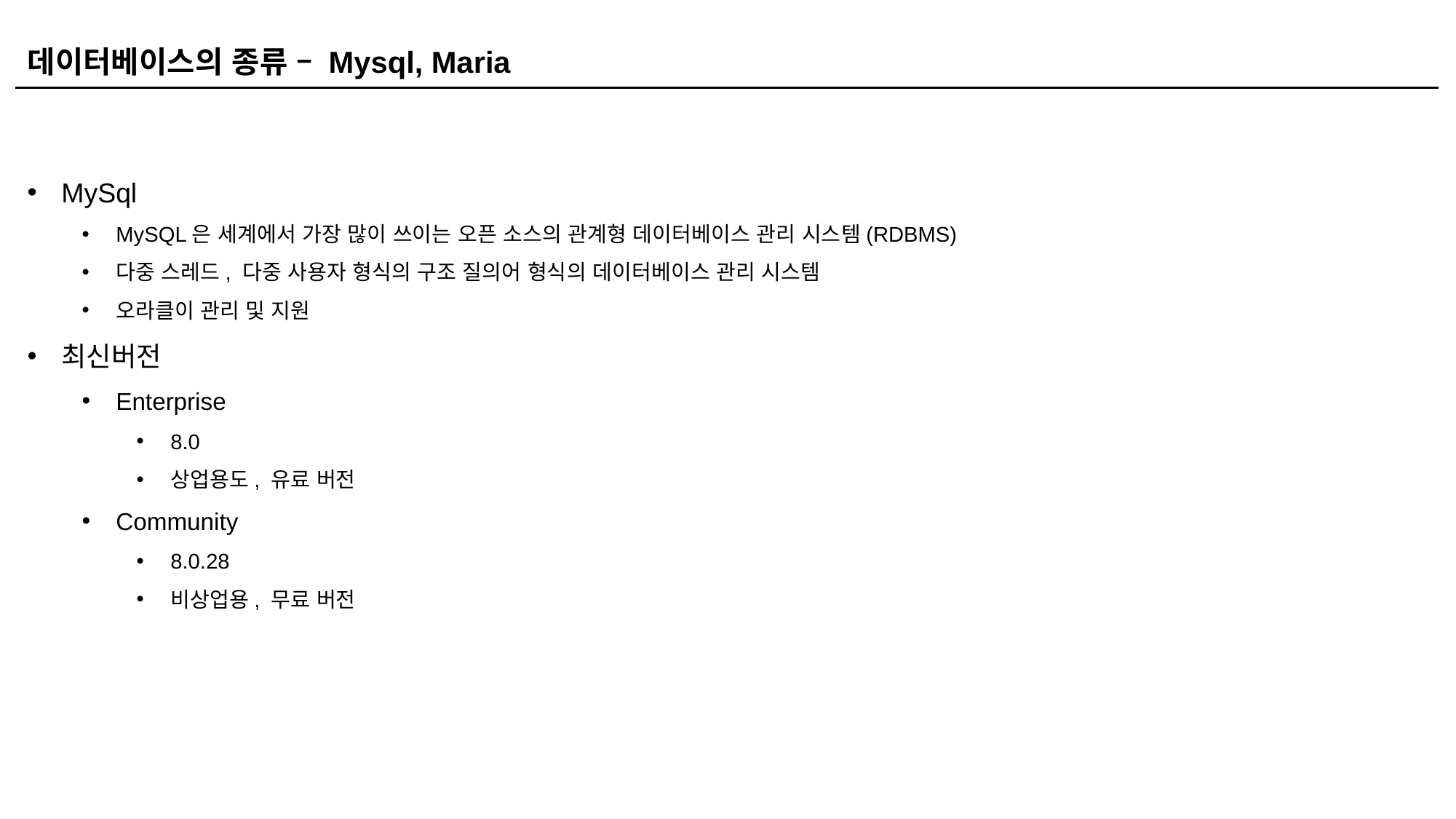

데이터베이스의 종류 – Mysql, Maria
MySql
MySQL은 세계에서 가장 많이 쓰이는 오픈 소스의 관계형 데이터베이스 관리 시스템(RDBMS)
다중 스레드, 다중 사용자 형식의 구조 질의어 형식의 데이터베이스 관리 시스템
오라클이 관리 및 지원
최신버전
Enterprise
8.0
상업용도, 유료 버전
Community
8.0.28
비상업용, 무료 버전